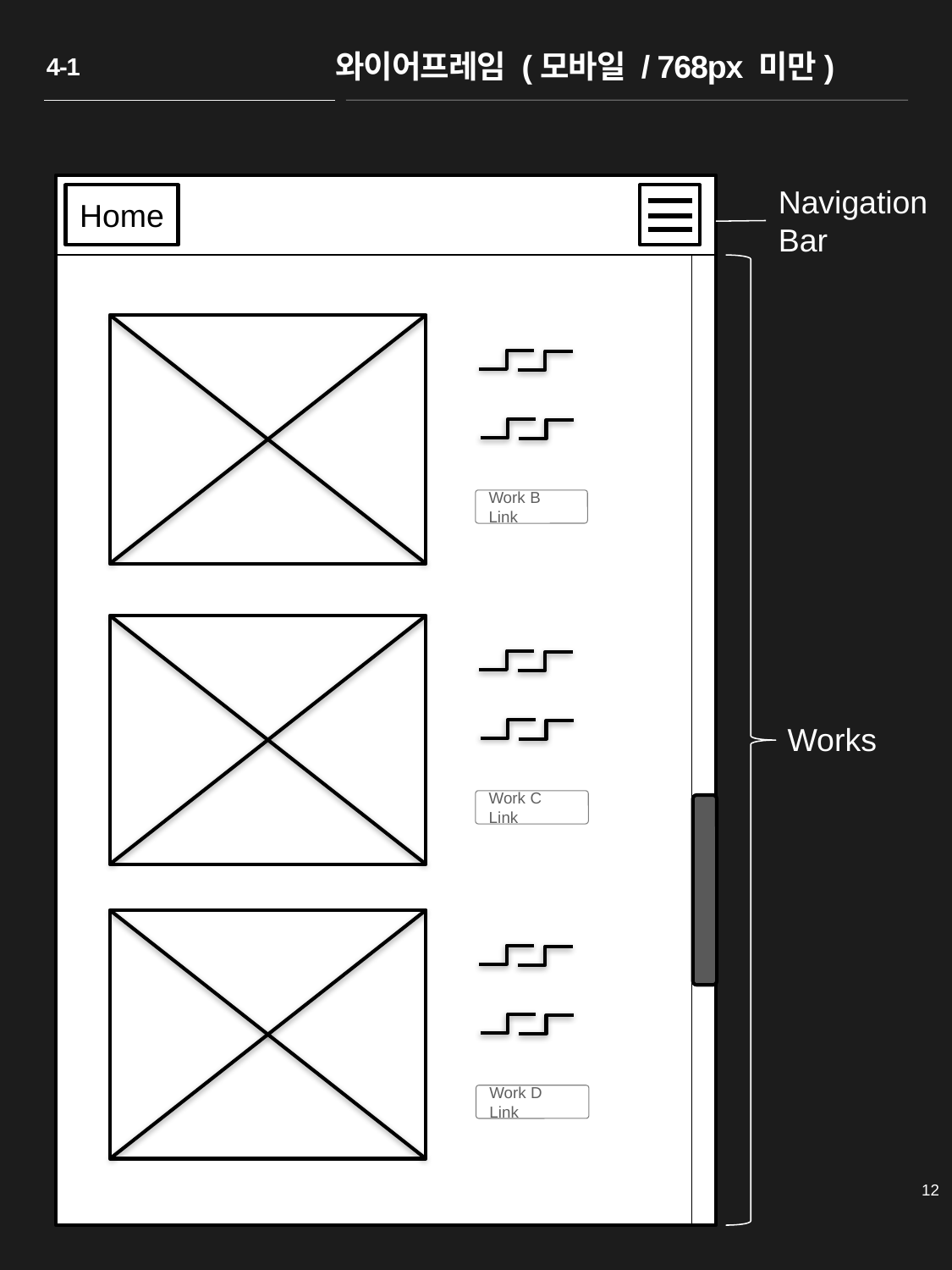

와이어프레임 (모바일 / 768px 미만)
4-1

Navigation
Bar
Home

Work B Link

Works
Work C Link

Work D Link
12